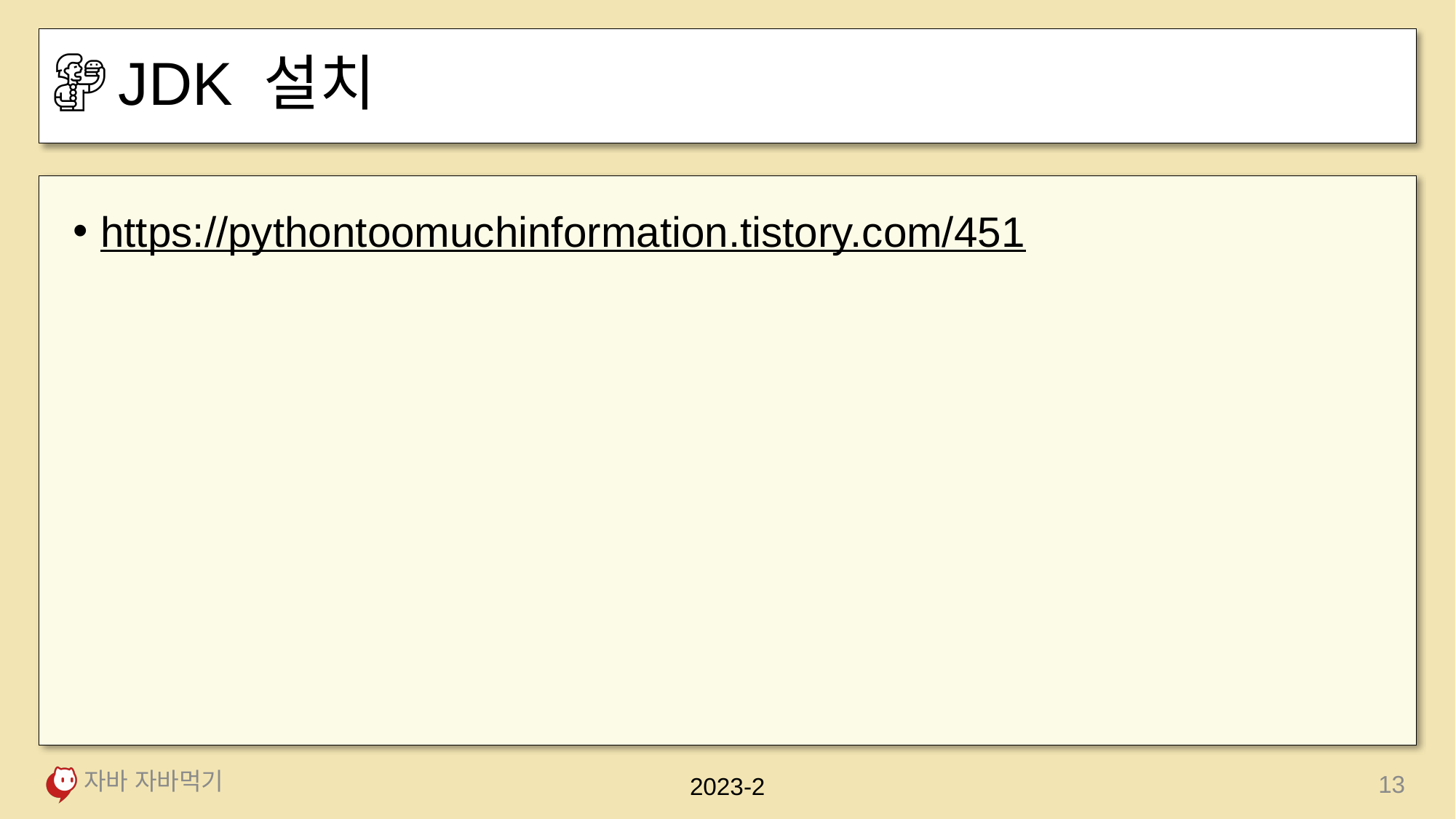

# JDK 설치
https://pythontoomuchinformation.tistory.com/451
자바 자바먹기
13